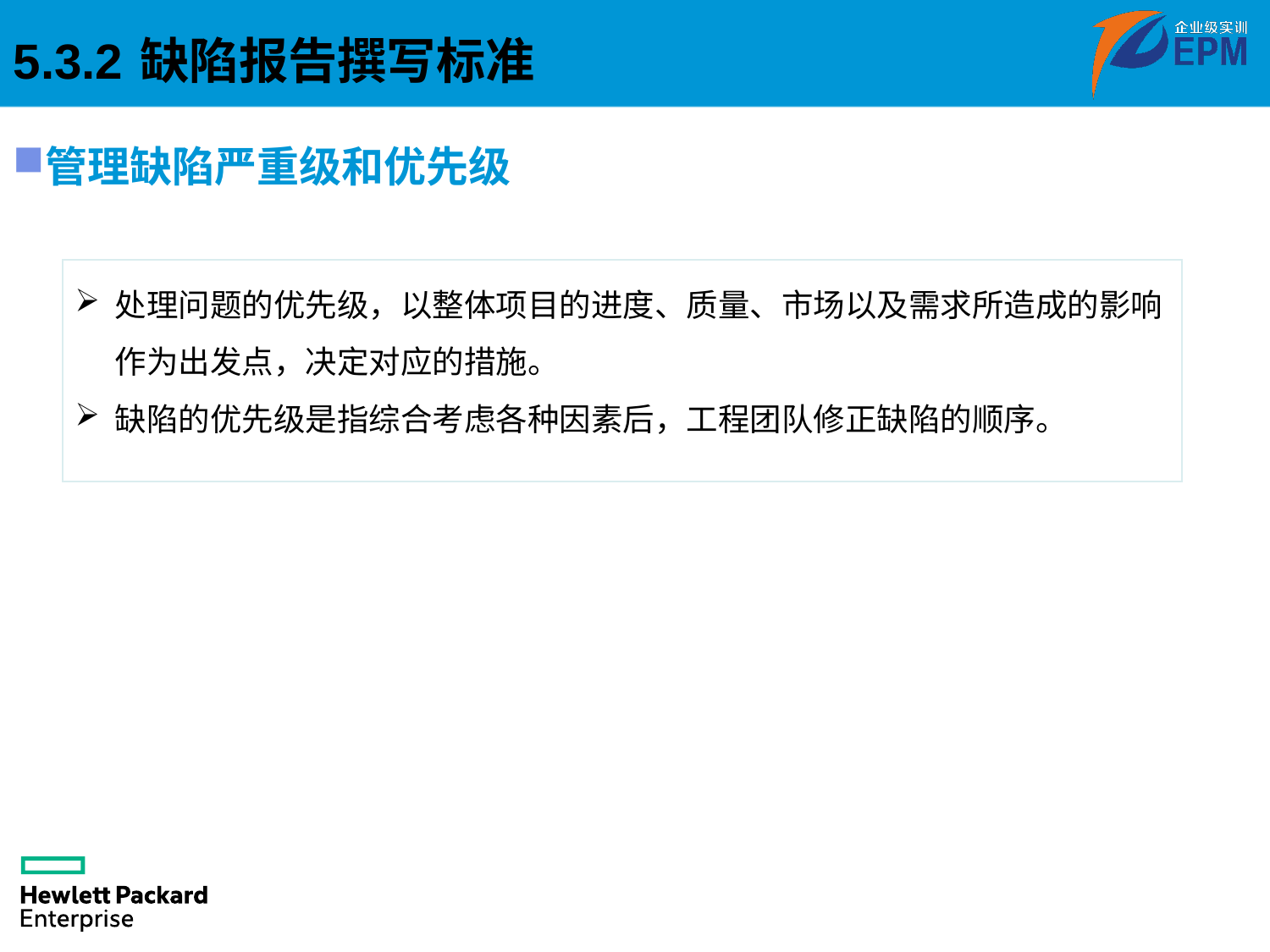

# 5.3.2	缺陷报告撰写标准
管理缺陷严重级和优先级

处理问题的优先级，以整体项目的进度、质量、市场以及需求所造成的影响作为出发点，决定对应的措施。
缺陷的优先级是指综合考虑各种因素后，工程团队修正缺陷的顺序。